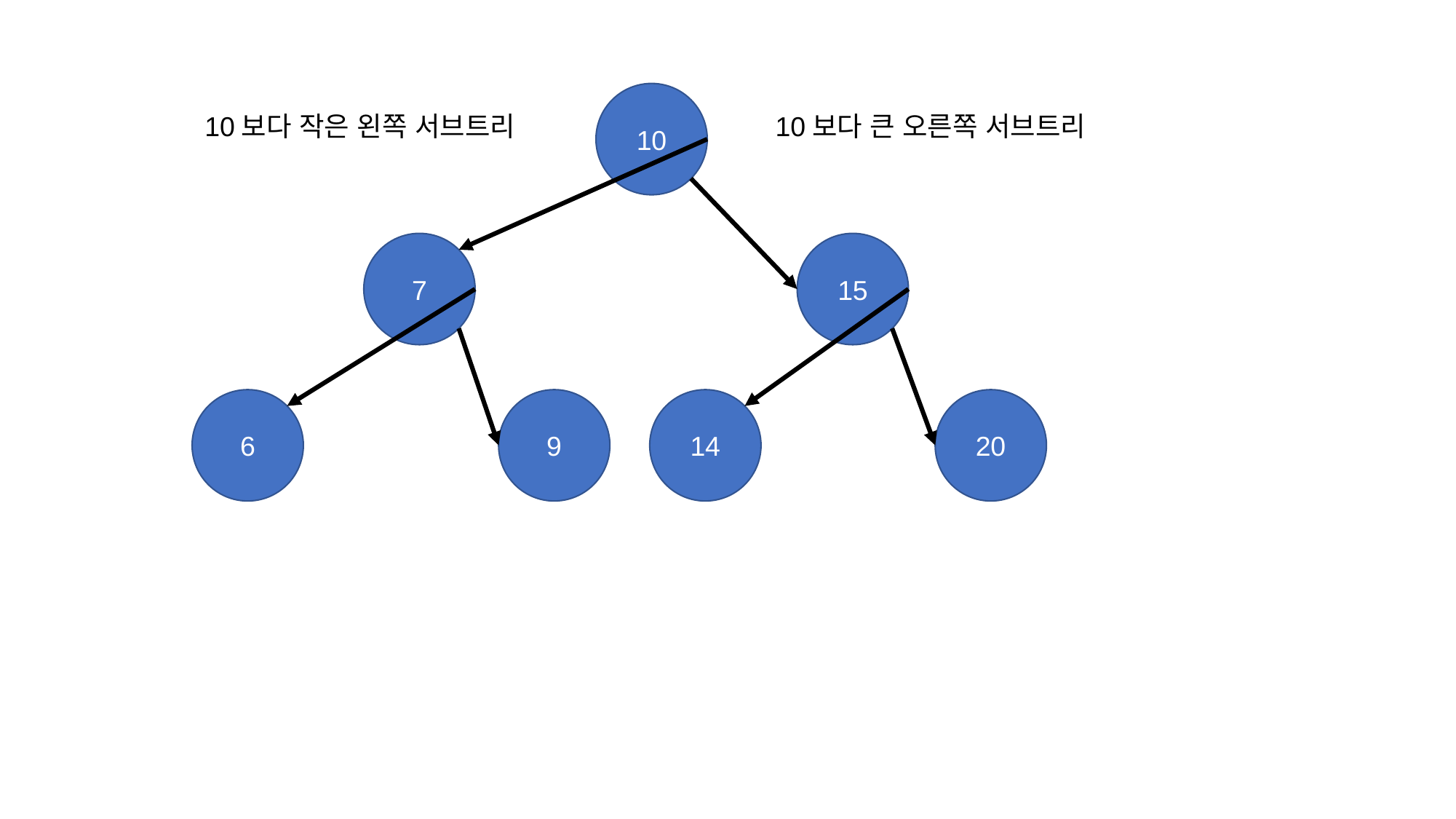

10
10보다 작은 왼쪽 서브트리
10보다 큰 오른쪽 서브트리
7
15
6
9
14
20